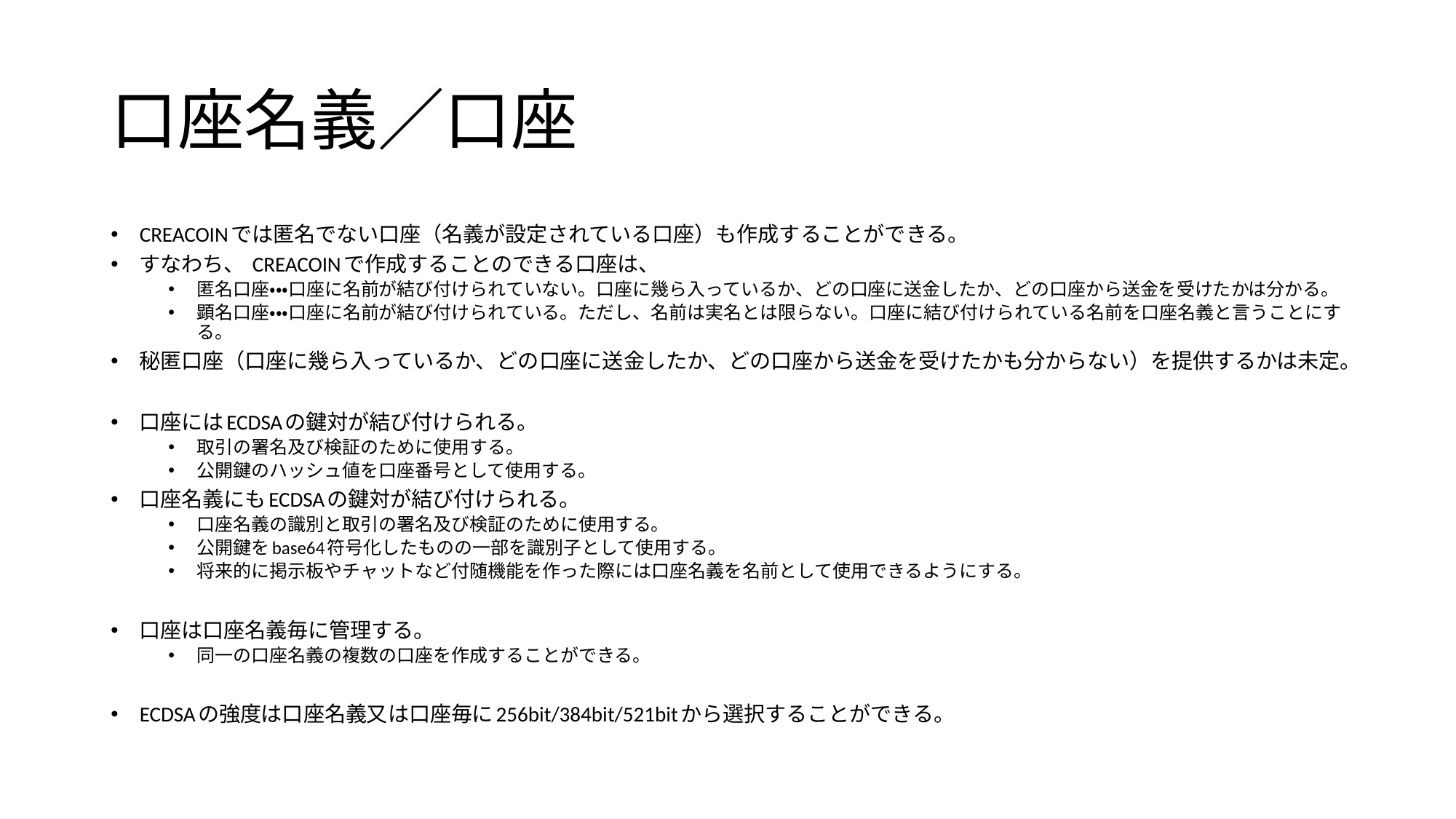

# 口座名義／口座
CREACOINでは匿名でない口座（名義が設定されている口座）も作成することができる。
すなわち、 CREACOINで作成することのできる口座は、
匿名口座・・・口座に名前が結び付けられていない。口座に幾ら入っているか、どの口座に送金したか、どの口座から送金を受けたかは分かる。
顕名口座・・・口座に名前が結び付けられている。ただし、名前は実名とは限らない。口座に結び付けられている名前を口座名義と言うことにする。
秘匿口座（口座に幾ら入っているか、どの口座に送金したか、どの口座から送金を受けたかも分からない）を提供するかは未定。

口座にはECDSAの鍵対が結び付けられる。
取引の署名及び検証のために使用する。
公開鍵のハッシュ値を口座番号として使用する。
口座名義にもECDSAの鍵対が結び付けられる。
口座名義の識別と取引の署名及び検証のために使用する。
公開鍵をbase64符号化したものの一部を識別子として使用する。
将来的に掲示板やチャットなど付随機能を作った際には口座名義を名前として使用できるようにする。

口座は口座名義毎に管理する。
同一の口座名義の複数の口座を作成することができる。

ECDSAの強度は口座名義又は口座毎に256bit/384bit/521bitから選択することができる。